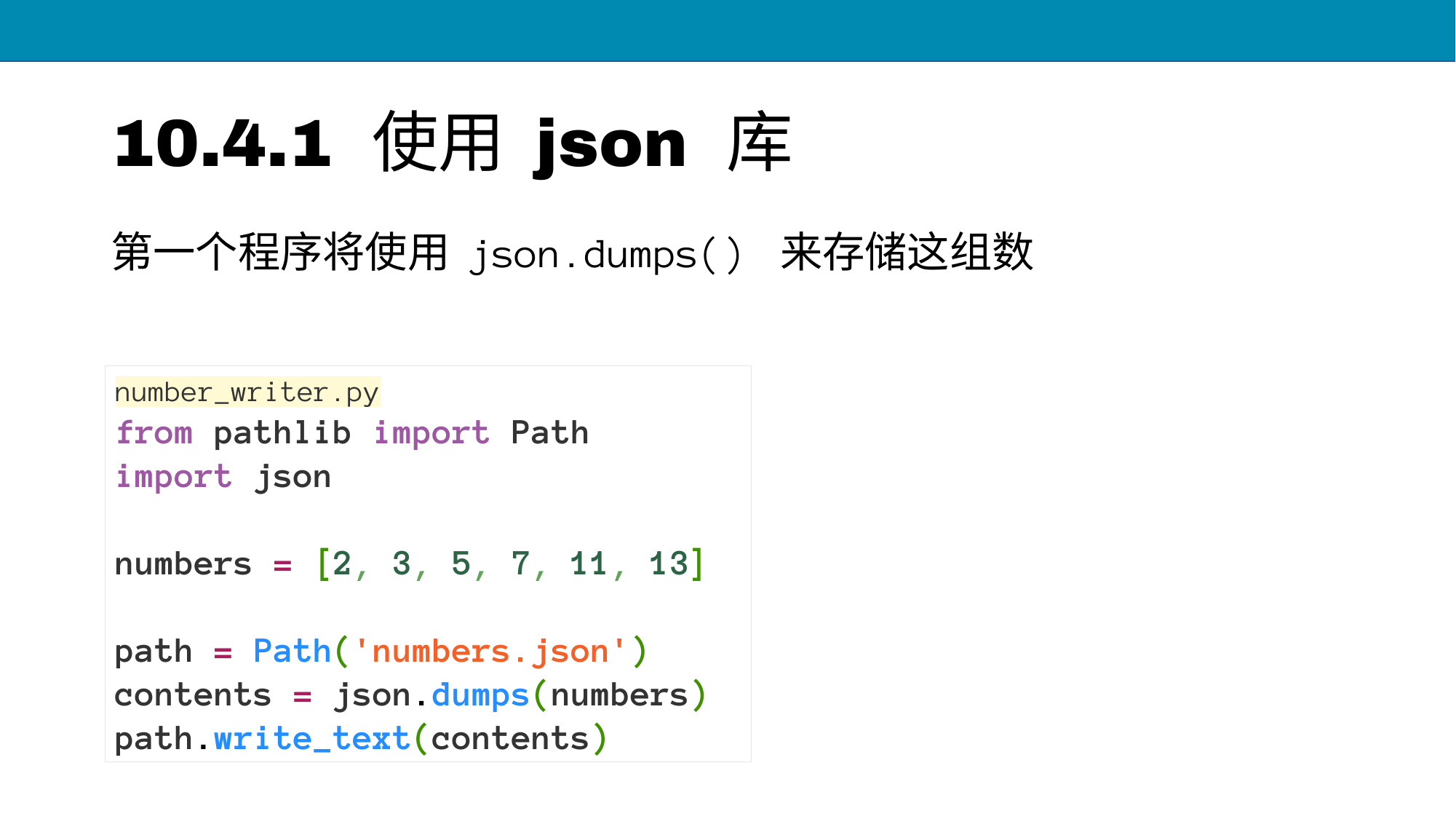

# 10.4.1 使用 json 库
第一个程序将使用 json.dumps() 来存储这组数
number_writer.py
from pathlib import Path
import json
numbers = [2, 3, 5, 7, 11, 13]
path = Path('numbers.json')
contents = json.dumps(numbers)
path.write_text(contents)